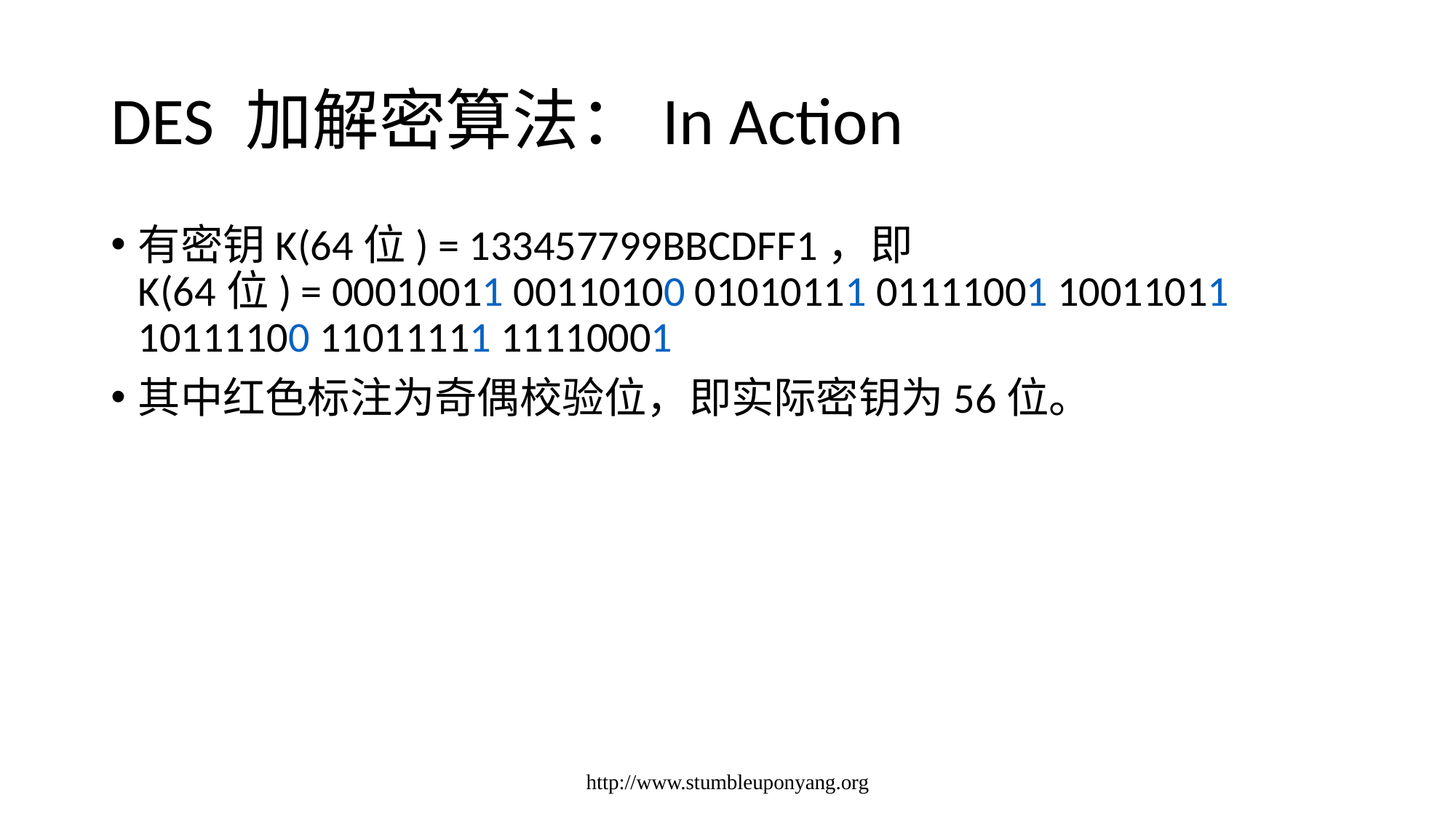

# DES 加解密算法：In Action
有密钥K(64位) = 133457799BBCDFF1，即
K(64位) = 00010011 00110100 01010111 01111001 10011011 10111100 11011111 11110001
其中红色标注为奇偶校验位，即实际密钥为56位。
http://www.stumbleuponyang.org